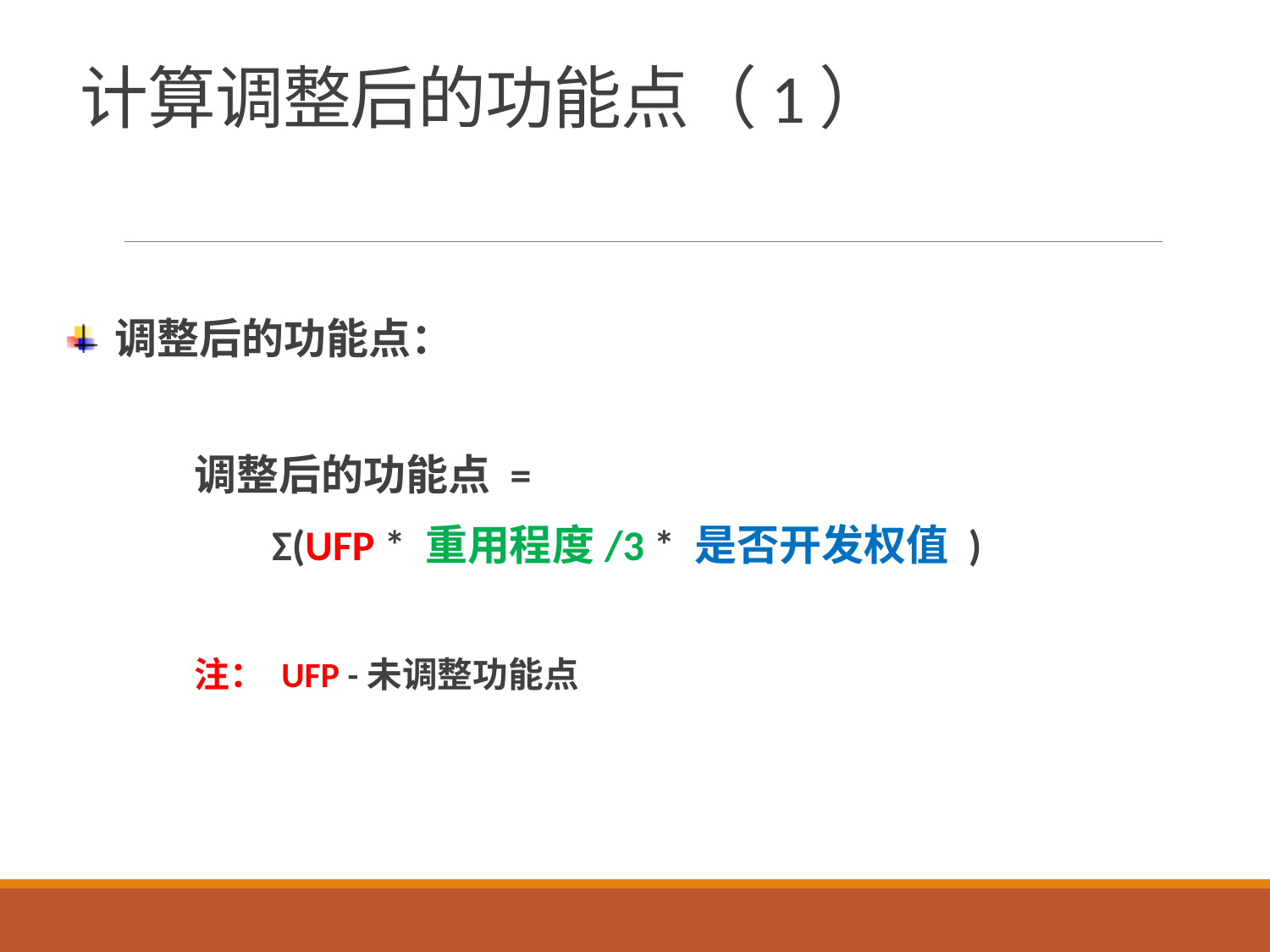

# 计算调整后的功能点（1）
调整后的功能点：

	调整后的功能点 =
Σ(UFP * 重用程度/3 * 是否开发权值 )

	注： UFP -未调整功能点